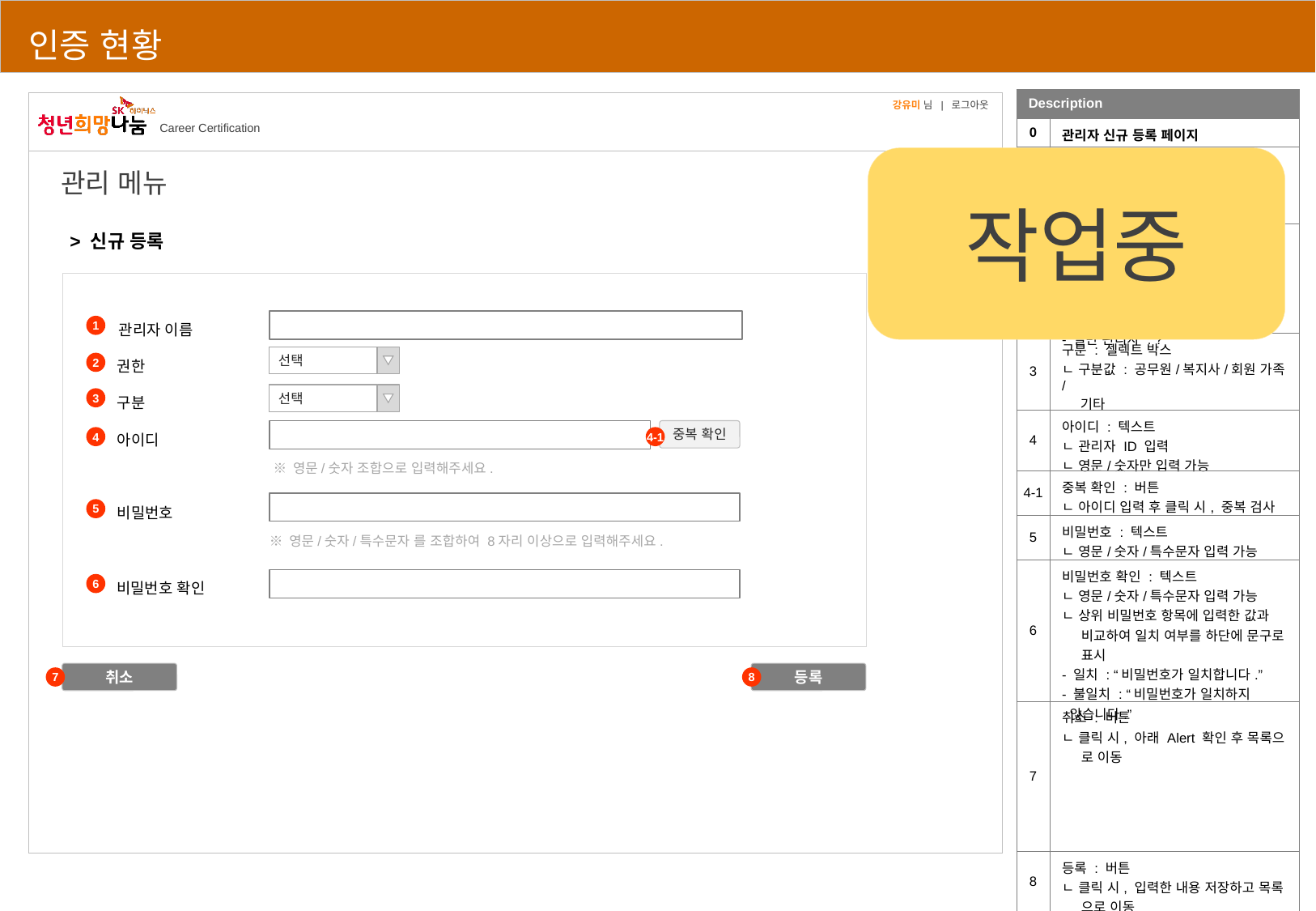

# 인증 현황
| Description |  |
| --- | --- |
| 0 | 관리자 신규 등록 페이지 |
| 1 | 관리자 이름 : 텍스트 ㄴ 등록할 관리자의 이름 입력 ㄴ 한글/영문만 입력 가능 ㄴ 숫자 입력 불가 |
| 2 | 권한 : 셀렉트 박스 ㄴ 관리자 계정의 권한 설정 ㄴ 구분값 : - 슈퍼 관리자 : 모든 메뉴 접근 가능 - 중간 관리자 : ? - 일반 관리자 : ? |
| 3 | 구분 : 셀렉트 박스 ㄴ 구분값 : 공무원/복지사/회원 가족/ 기타 |
| 4 | 아이디 : 텍스트 ㄴ 관리자 ID 입력 ㄴ 영문/숫자만 입력 가능 |
| 4-1 | 중복 확인 : 버튼 ㄴ 아이디 입력 후 클릭 시, 중복 검사 |
| 5 | 비밀번호 : 텍스트 ㄴ 영문/숫자/특수문자 입력 가능 |
| 6 | 비밀번호 확인 : 텍스트 ㄴ 영문/숫자/특수문자 입력 가능 ㄴ 상위 비밀번호 항목에 입력한 값과 비교하여 일치 여부를 하단에 문구로 표시 - 일치 : “비밀번호가 일치합니다.” - 불일치 : “비밀번호가 일치하지 않습니다.” |
| 7 | 취소 : 버튼 ㄴ 클릭 시, 아래 Alert 확인 후 목록으 로 이동 |
| 8 | 등록 : 버튼 ㄴ 클릭 시, 입력한 내용 저장하고 목록 으로 이동 |
강유미 님  |  로그아웃
작업중
관리 메뉴
> 신규 등록

관리자 이름

1
권한
선택

2
구분
선택

3
아이디
중복 확인

4
4-1
※ 영문/숫자 조합으로 입력해주세요.
비밀번호

5
※ 영문/숫자/특수문자 를 조합하여 8자리 이상으로 입력해주세요.
비밀번호 확인

6
취소
등록
7
8